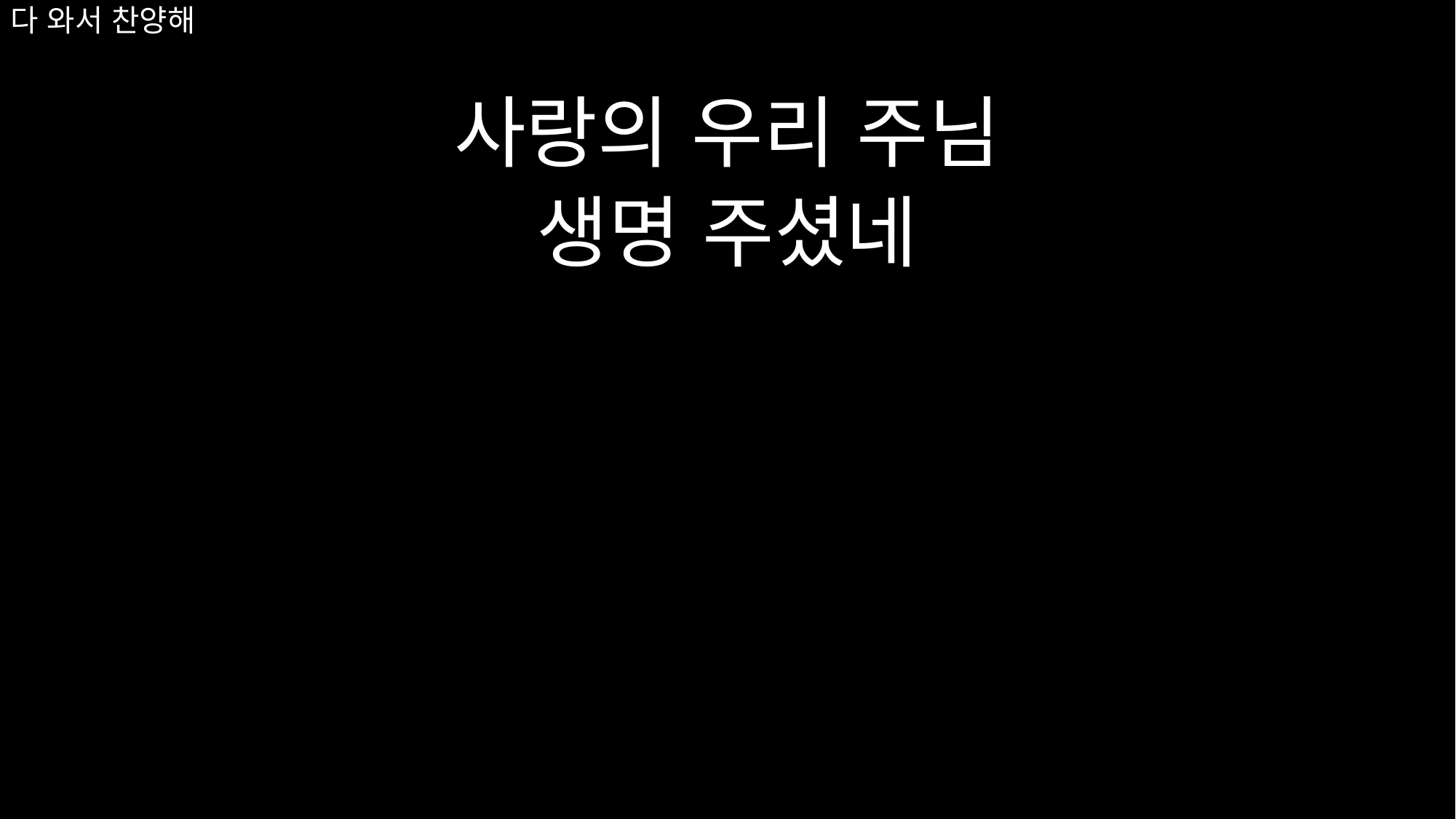

# 다 와서 찬양해
사랑의 우리 주님
생명 주셨네